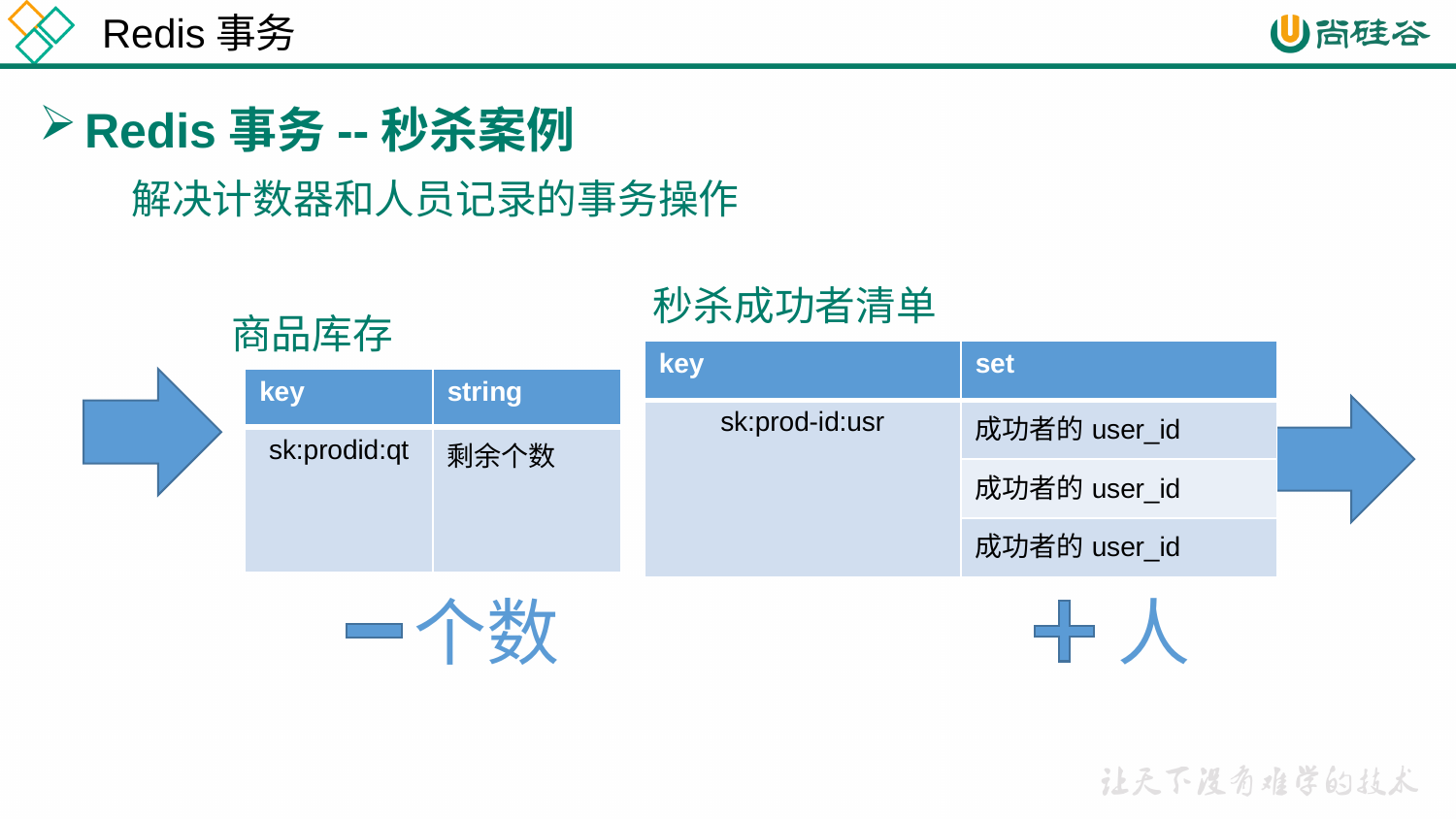

Redis事务
Redis事务--秒杀案例
 解决计数器和人员记录的事务操作
秒杀成功者清单
商品库存
| key | set |
| --- | --- |
| sk:prod-id:usr | 成功者的user\_id |
|  | 成功者的user\_id |
|  | 成功者的user\_id |

| key | string |
| --- | --- |
| sk:prodid:qt | 剩余个数 |

个数
人